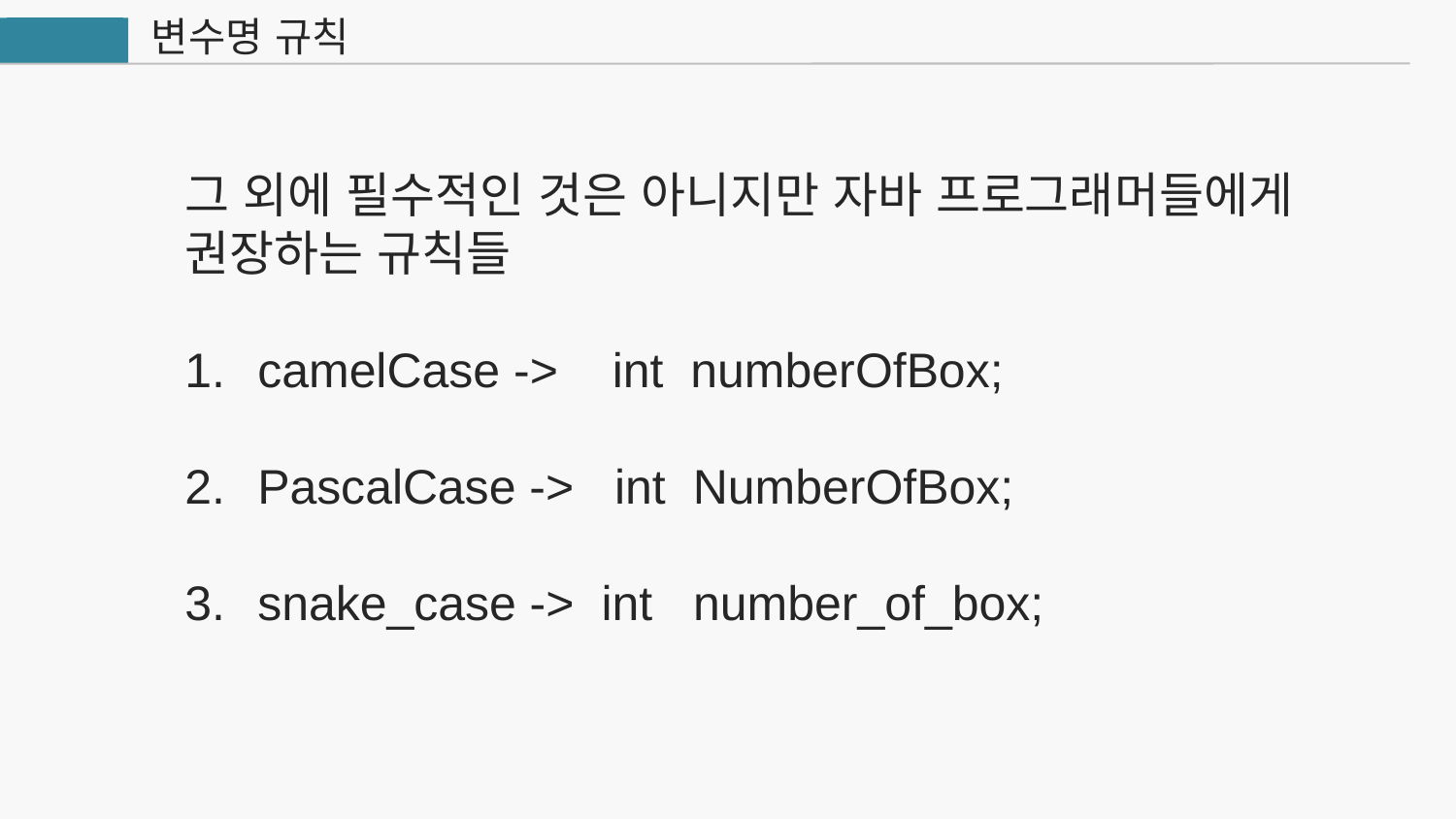

변수명 규칙

자바
그 외에 필수적인 것은 아니지만 자바 프로그래머들에게
권장하는 규칙들

camelCase ->    int  numberOfBox;

PascalCase ->   int  NumberOfBox;

snake_case ->  int   number_of_box;